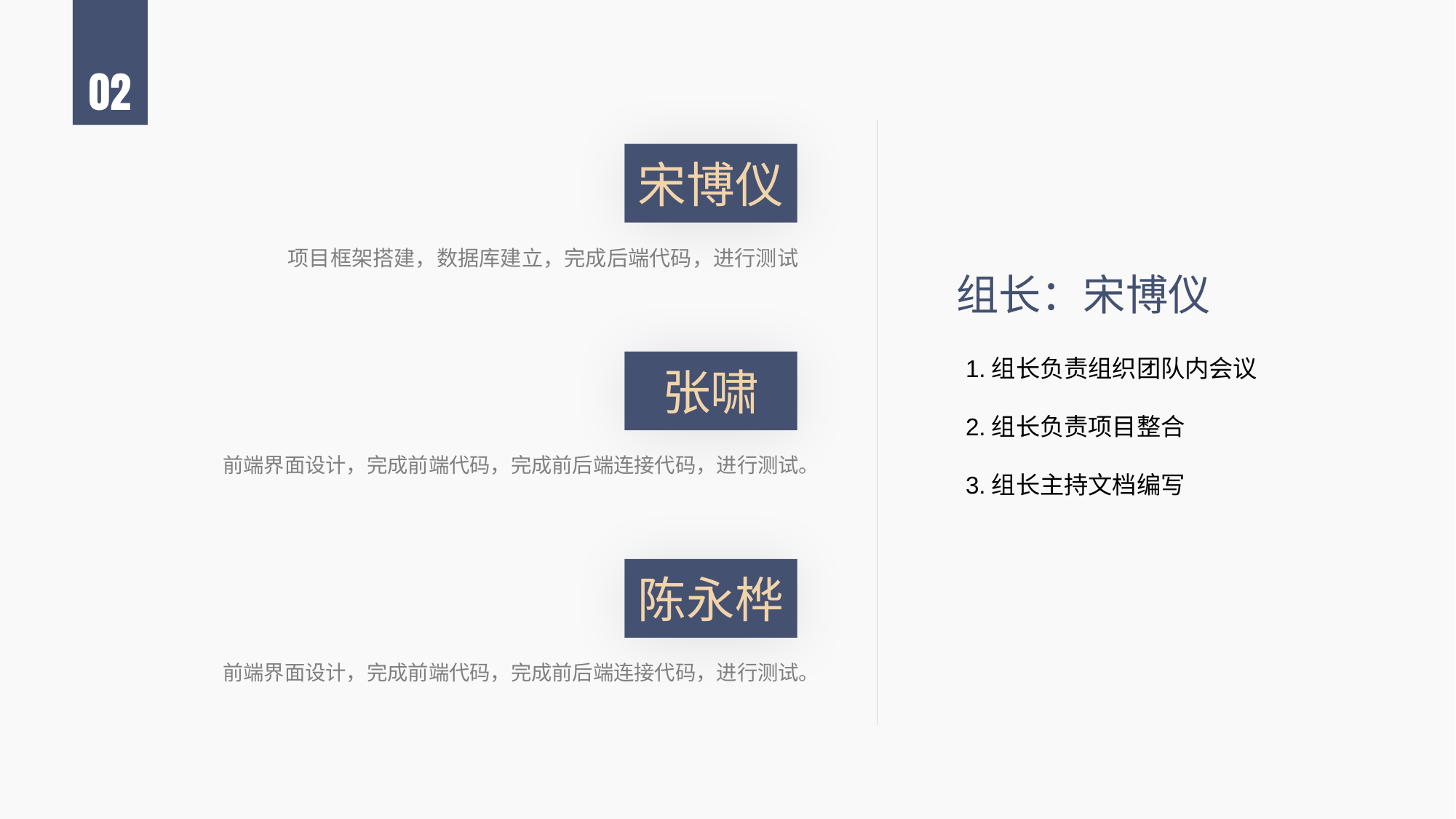

02

宋博仪
项目框架搭建，数据库建立，完成后端代码，进行测试
组长：宋博仪
1.组长负责组织团队内会议

2.组长负责项目整合

3.组长主持文档编写

张啸
前端界面设计，完成前端代码，完成前后端连接代码，进行测试。

陈永桦
前端界面设计，完成前端代码，完成前后端连接代码，进行测试。